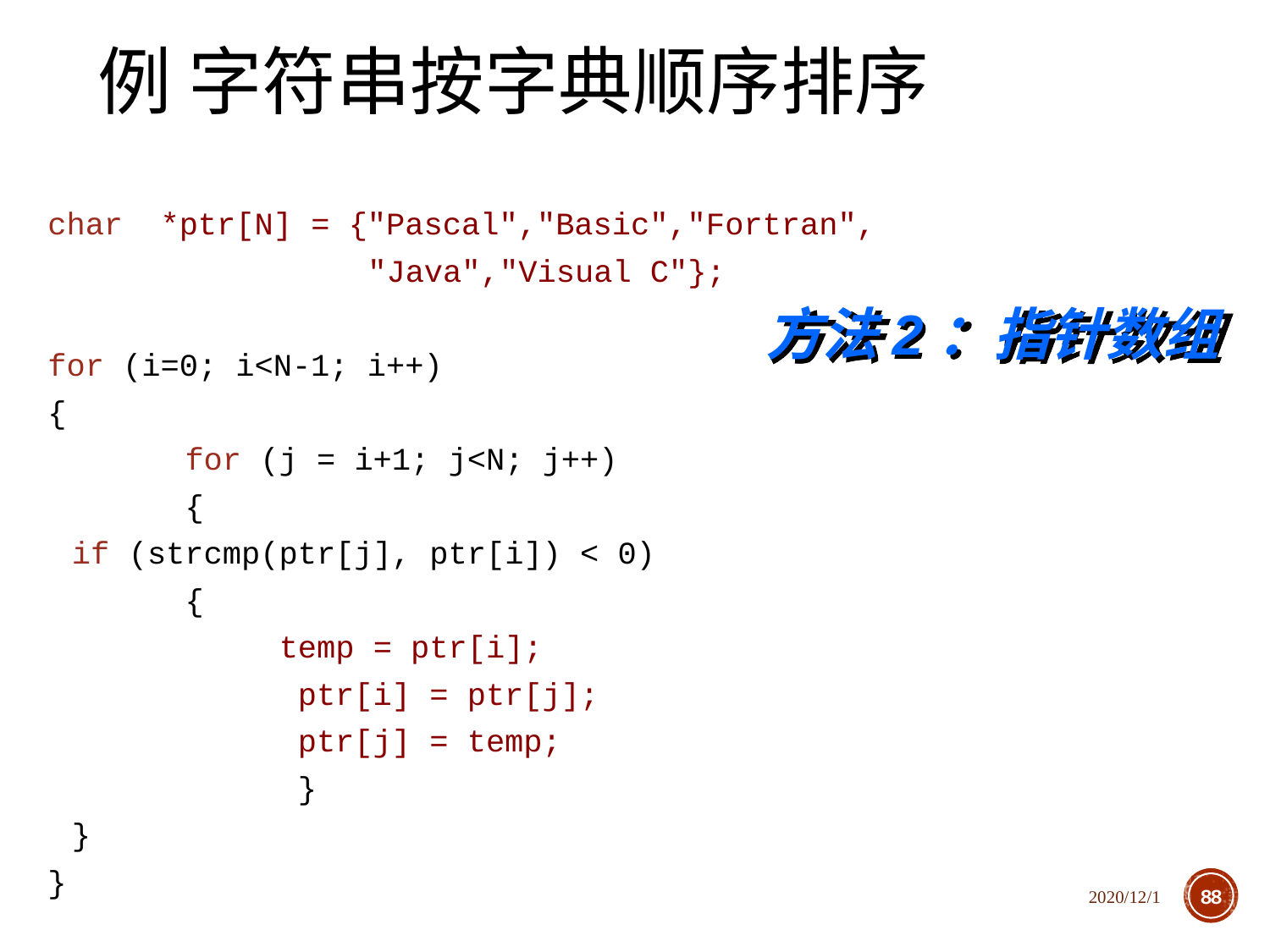

# 例 字符串按字典顺序排序
char  *ptr[N] = {"Pascal","Basic","Fortran",
                 "Java","Visual C"};

for (i=0; i<N-1; i++)
{
    	for (j = i+1; j<N; j++)
    	{
			if (strcmp(ptr[j], ptr[i]) < 0)
      	{
      	     temp = ptr[i];
             	ptr[i] = ptr[j];
             	ptr[j] = temp;
         	}
	}
}
方法2：指针数组
2020/12/1
88